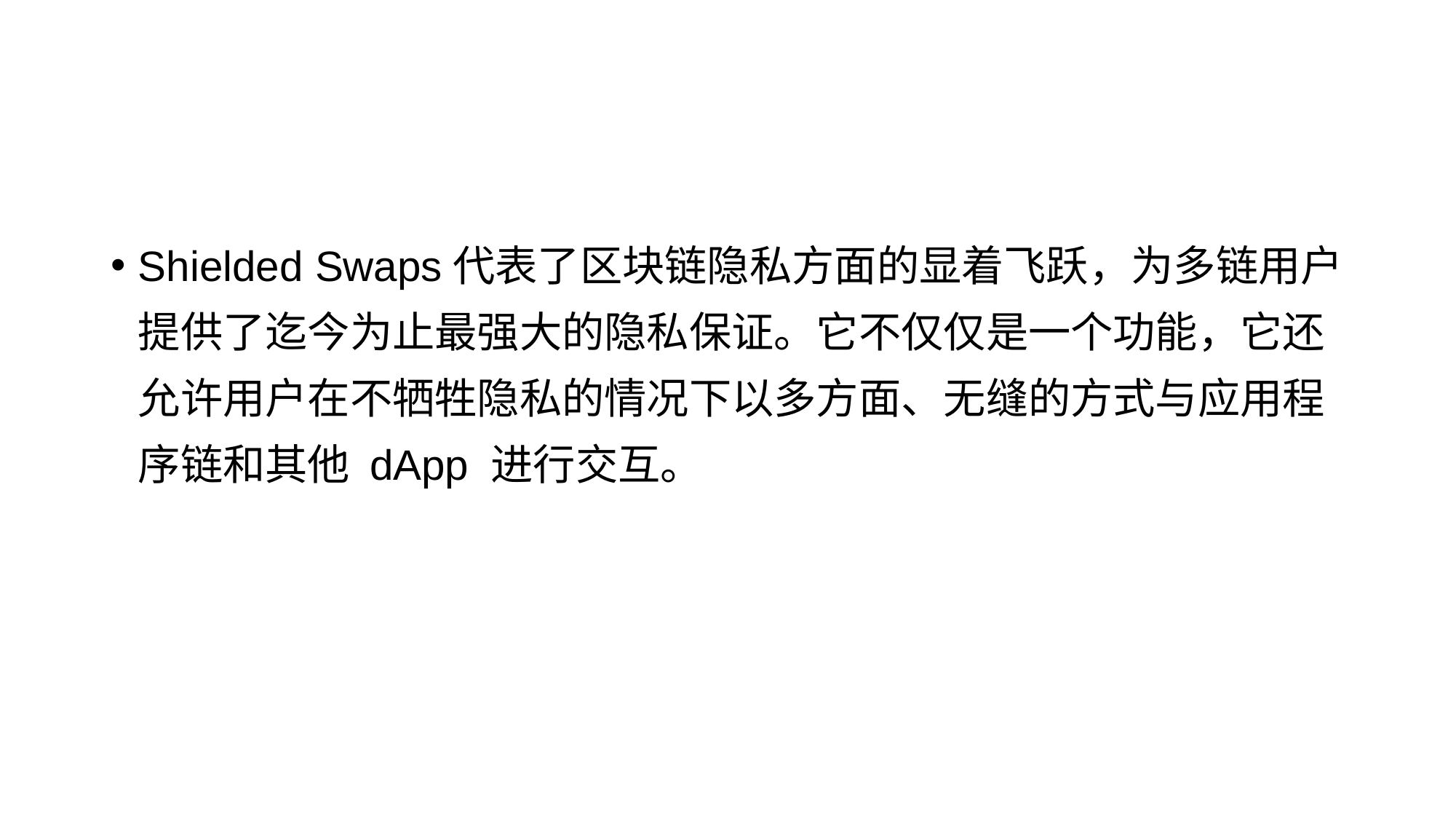

Shielded Swaps代表了区块链隐私方面的显着飞跃，为多链用户提供了迄今为止最强大的隐私保证。它不仅仅是一个功能，它还允许用户在不牺牲隐私的情况下以多方面、无缝的方式与应用程序链和其他 dApp 进行交互。